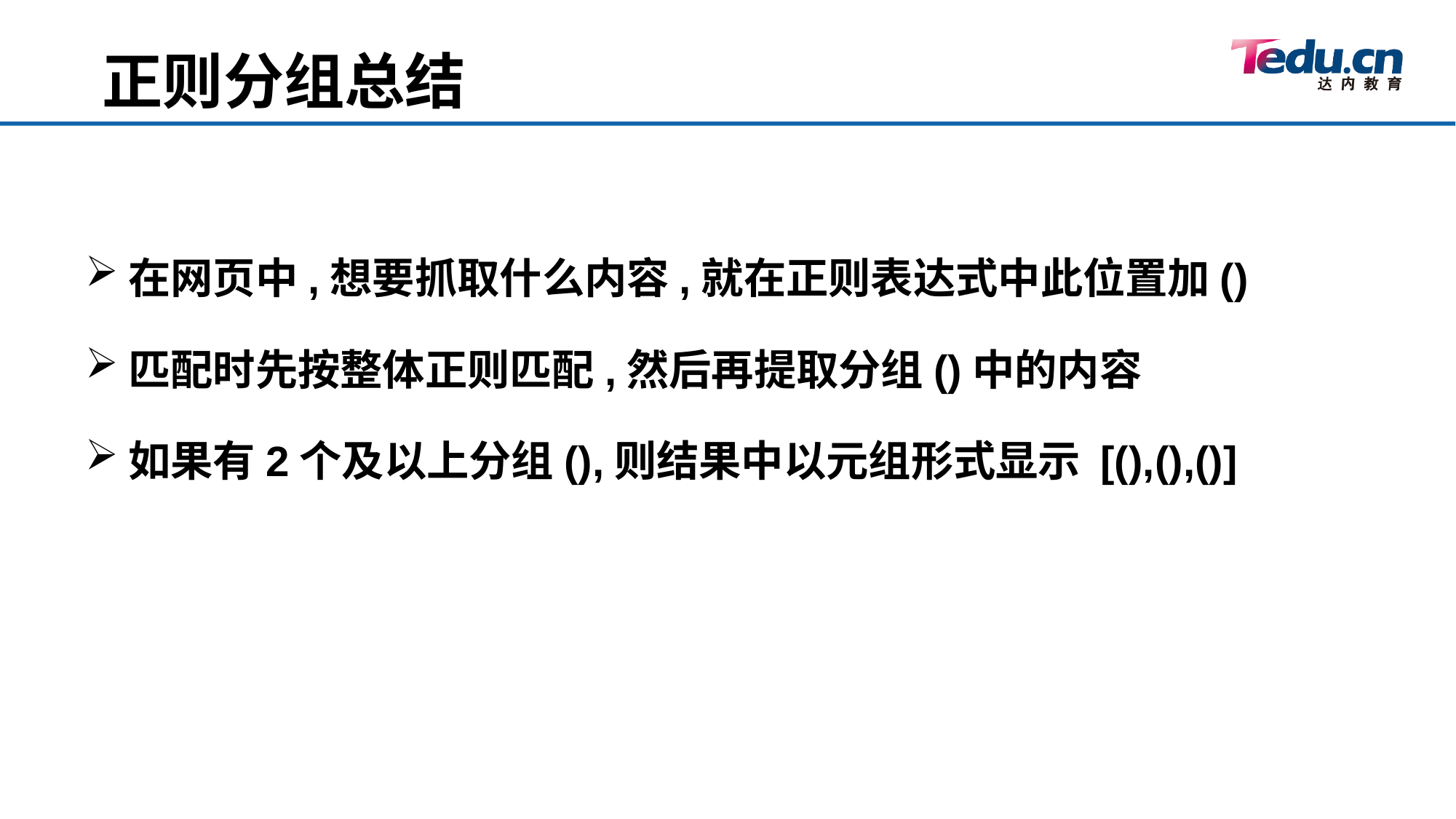

正则分组总结
在网页中,想要抓取什么内容,就在正则表达式中此位置加()
匹配时先按整体正则匹配,然后再提取分组()中的内容
如果有2个及以上分组(),则结果中以元组形式显示 [(),(),()]